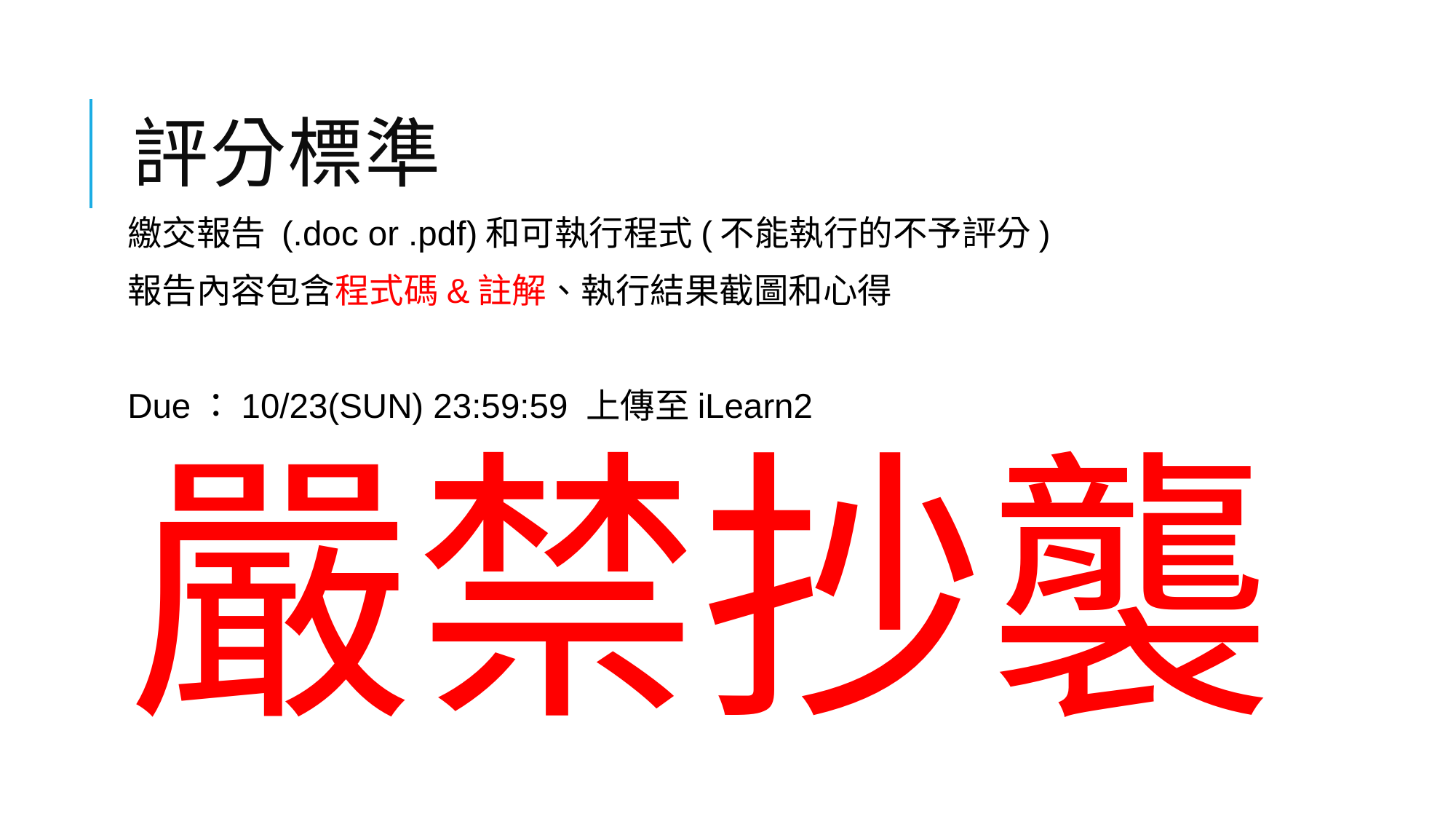

# 評分標準
繳交報告 (.doc or .pdf)和可執行程式(不能執行的不予評分)
報告內容包含程式碼&註解、執行結果截圖和心得

Due：10/23(SUN) 23:59:59 上傳至iLearn2
嚴禁抄襲